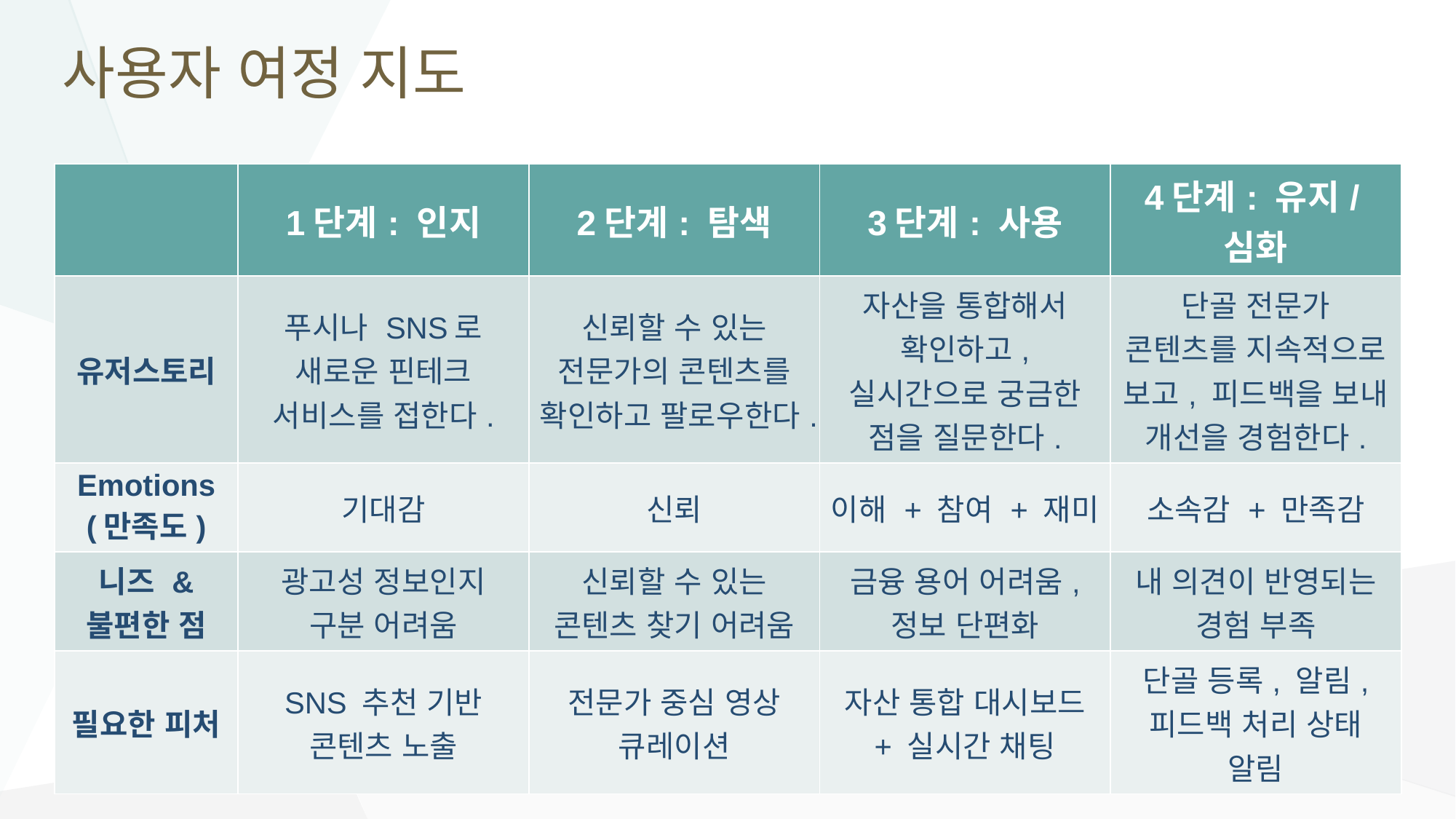

# 사용자 여정 지도
|  | 1단계: 인지 | 2단계: 탐색 | 3단계: 사용 | 4단계: 유지/심화 |
| --- | --- | --- | --- | --- |
| 유저스토리 | 푸시나 SNS로 새로운 핀테크 서비스를 접한다. | 신뢰할 수 있는 전문가의 콘텐츠를 확인하고 팔로우한다. | 자산을 통합해서 확인하고, 실시간으로 궁금한 점을 질문한다. | 단골 전문가 콘텐츠를 지속적으로 보고, 피드백을 보내 개선을 경험한다. |
| Emotions (만족도) | 기대감 | 신뢰 | 이해 + 참여 + 재미 | 소속감 + 만족감 |
| 니즈 & 불편한 점 | 광고성 정보인지 구분 어려움 | 신뢰할 수 있는 콘텐츠 찾기 어려움 | 금융 용어 어려움, 정보 단편화 | 내 의견이 반영되는 경험 부족 |
| 필요한 피처 | SNS 추천 기반 콘텐츠 노출 | 전문가 중심 영상 큐레이션 | 자산 통합 대시보드 + 실시간 채팅 | 단골 등록, 알림, 피드백 처리 상태 알림 |